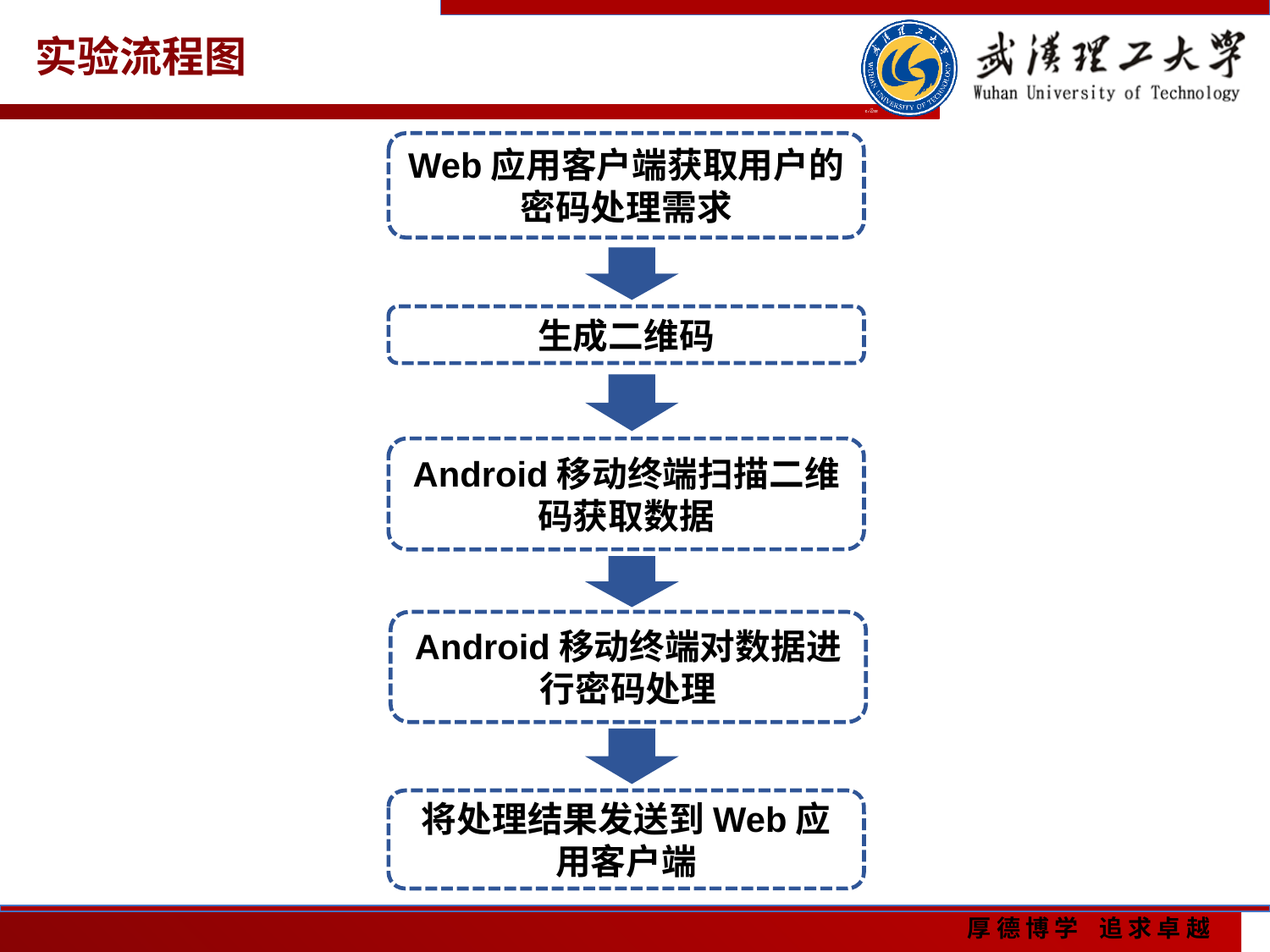

实验流程图
Web应用客户端获取用户的密码处理需求

生成二维码

Android移动终端扫描二维码获取数据

Android移动终端对数据进行密码处理

将处理结果发送到Web应用客户端